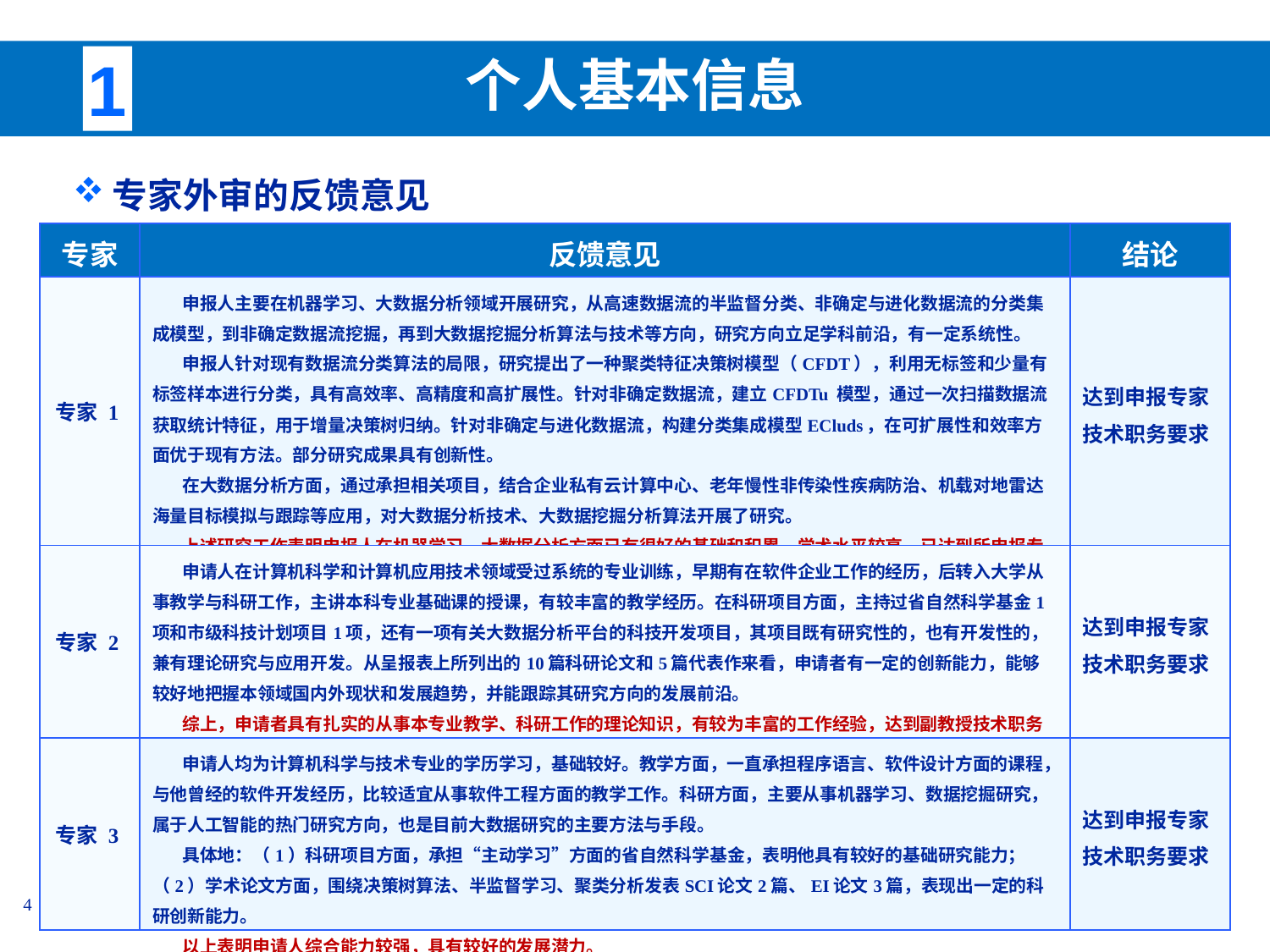

# 个人基本信息
1
专家外审的反馈意见
| 专家 | 反馈意见 | 结论 |
| --- | --- | --- |
| 专家 1 | 申报人主要在机器学习、大数据分析领域开展研究，从高速数据流的半监督分类、非确定与进化数据流的分类集成模型，到非确定数据流挖掘，再到大数据挖掘分析算法与技术等方向，研究方向立足学科前沿，有一定系统性。 申报人针对现有数据流分类算法的局限，研究提出了一种聚类特征决策树模型（CFDT），利用无标签和少量有标签样本进行分类，具有高效率、高精度和高扩展性。针对非确定数据流，建立CFDTu 模型，通过一次扫描数据流获取统计特征，用于增量决策树归纳。针对非确定与进化数据流，构建分类集成模型ECluds，在可扩展性和效率方面优于现有方法。部分研究成果具有创新性。 在大数据分析方面，通过承担相关项目，结合企业私有云计算中心、老年慢性非传染性疾病防治、机载对地雷达海量目标模拟与跟踪等应用，对大数据分析技术、大数据挖掘分析算法开展了研究。 上述研究工作表明申报人在机器学习、大数据分析方面已有很好的基础和积累，学术水平较高，已达到所申报专业技术资格的任职水平。 | 达到申报专家技术职务要求 |
| 专家 2 | 申请人在计算机科学和计算机应用技术领域受过系统的专业训练，早期有在软件企业工作的经历，后转入大学从事教学与科研工作，主讲本科专业基础课的授课，有较丰富的教学经历。在科研项目方面，主持过省自然科学基金1项和市级科技计划项目1项，还有一项有关大数据分析平台的科技开发项目，其项目既有研究性的，也有开发性的，兼有理论研究与应用开发。从呈报表上所列出的10篇科研论文和5篇代表作来看，申请者有一定的创新能力，能够较好地把握本领域国内外现状和发展趋势，并能跟踪其研究方向的发展前沿。 综上，申请者具有扎实的从事本专业教学、科研工作的理论知识，有较为丰富的工作经验，达到副教授技术职务要求。 | 达到申报专家技术职务要求 |
| 专家 3 | 申请人均为计算机科学与技术专业的学历学习，基础较好。教学方面，一直承担程序语言、软件设计方面的课程，与他曾经的软件开发经历，比较适宜从事软件工程方面的教学工作。科研方面，主要从事机器学习、数据挖掘研究，属于人工智能的热门研究方向，也是目前大数据研究的主要方法与手段。 具体地：（1）科研项目方面，承担“主动学习”方面的省自然科学基金，表明他具有较好的基础研究能力；（2）学术论文方面，围绕决策树算法、半监督学习、聚类分析发表SCI论文2篇、EI论文3篇，表现出一定的科研创新能力。 以上表明申请人综合能力较强，具有较好的发展潜力。 | 达到申报专家技术职务要求 |